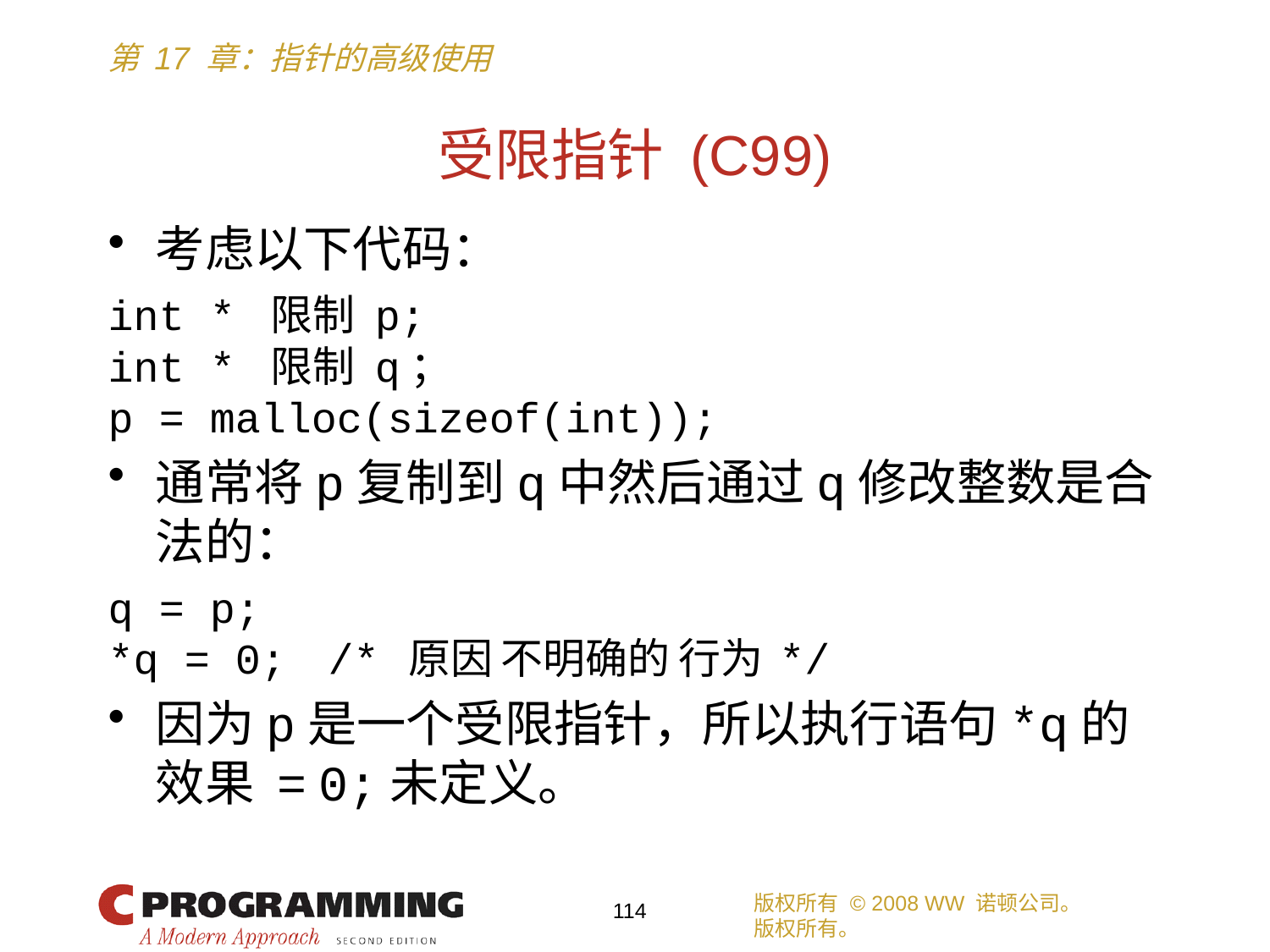

# 受限指针 (C99)
考虑以下代码：
int * 限制 p;
int * 限制 q；
p = malloc(sizeof(int));
通常将p复制到q中然后通过q修改整数是合法的：
q = p;
*q = 0;  /* 原因 不明确的 行为 */
因为p是一个受限指针，所以执行语句*q的效果 = 0;未定义。
版权所有 © 2008 WW 诺顿公司。
版权所有。
114